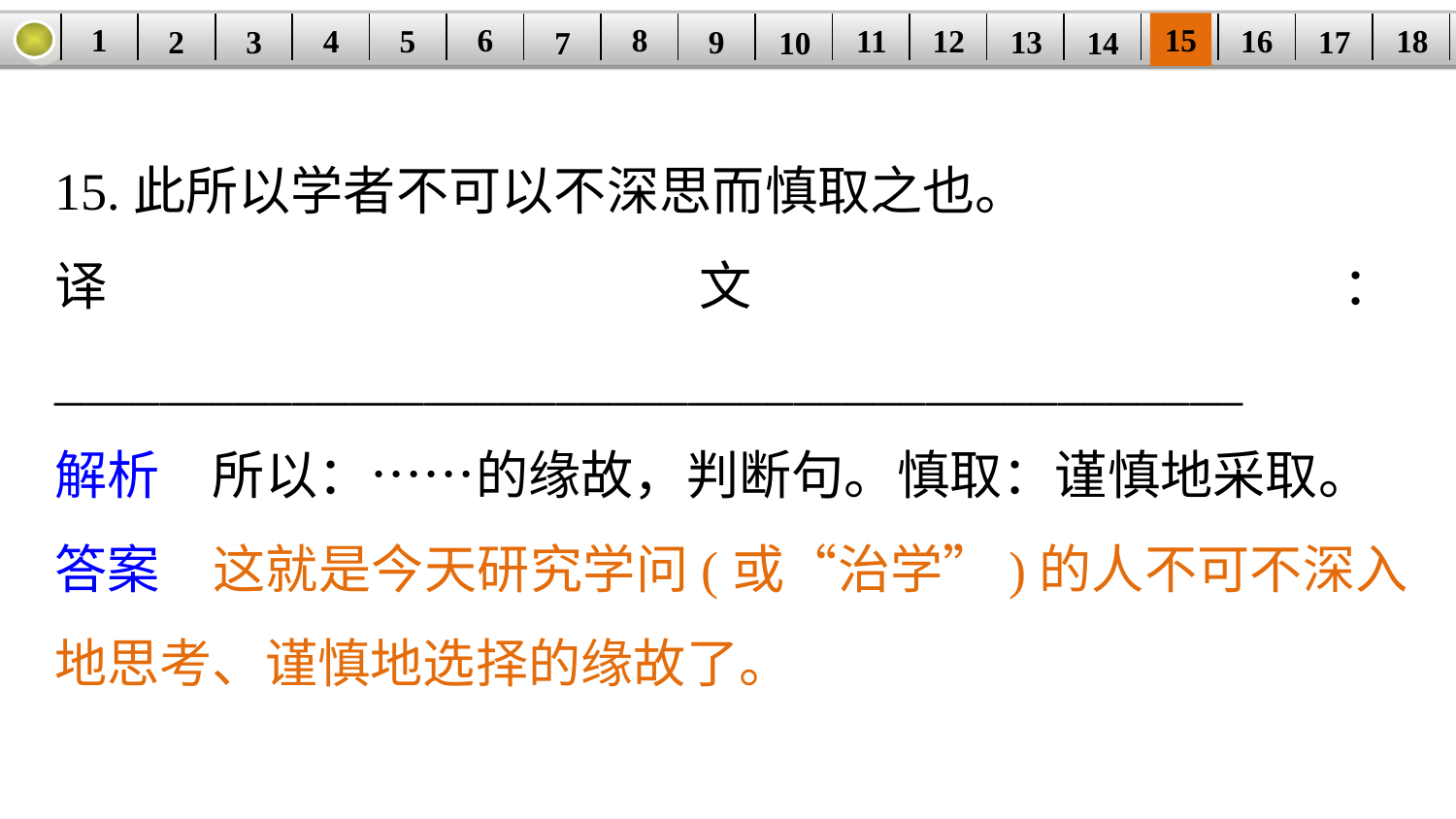

1
8
15
6
11
18
5
16
|  |  |  |  |  |  |  |  |  |  |  |  |  |  |  |  |  |  |
| --- | --- | --- | --- | --- | --- | --- | --- | --- | --- | --- | --- | --- | --- | --- | --- | --- | --- |
12
4
17
13
3
9
2
14
7
10

15.此所以学者不可以不深思而慎取之也。
译文：_____________________________________________
解析　所以：……的缘故，判断句。慎取：谨慎地采取。
答案　这就是今天研究学问(或“治学”)的人不可不深入地思考、谨慎地选择的缘故了。